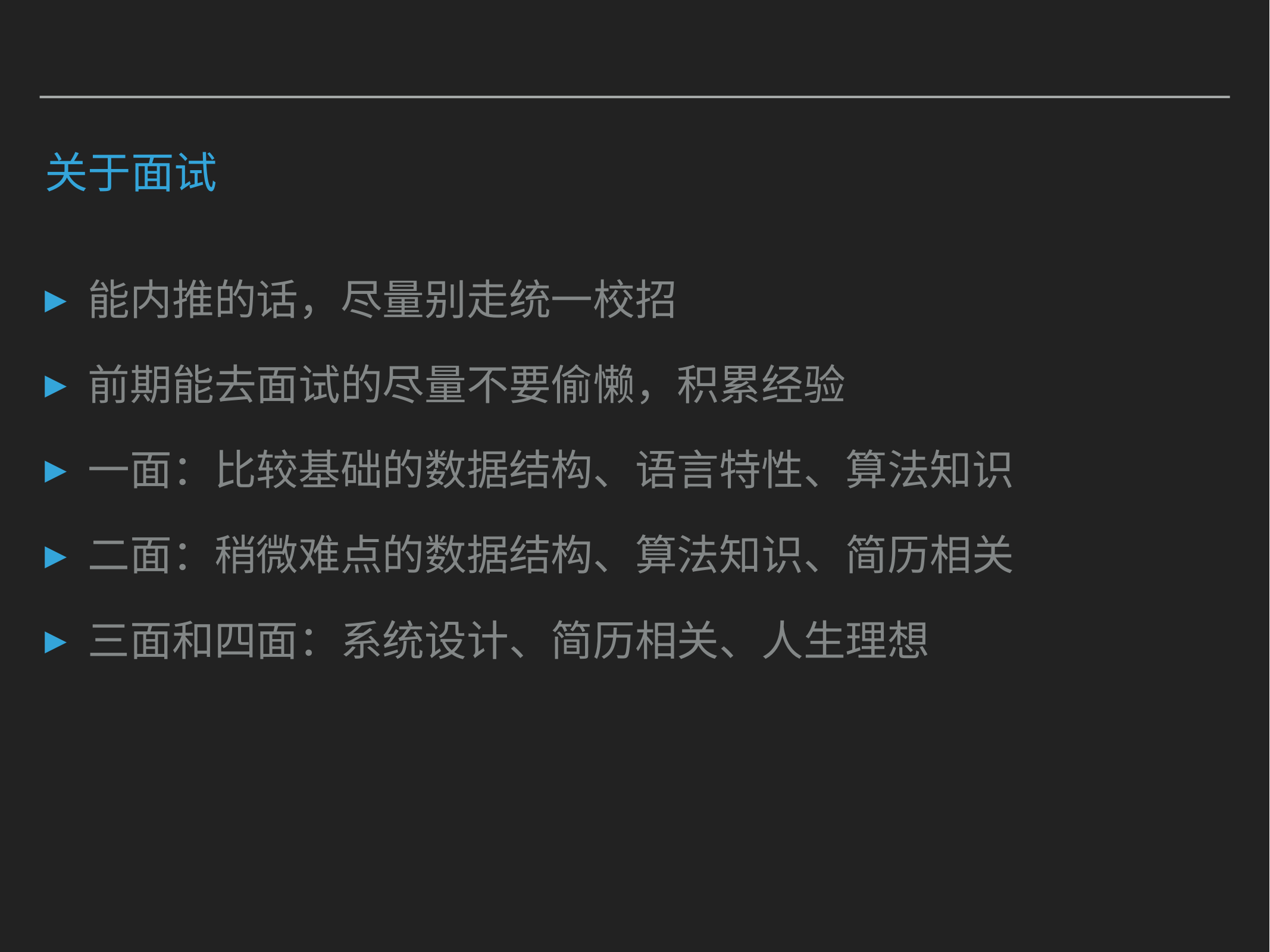

# 关于面试
能内推的话，尽量别走统一校招
前期能去面试的尽量不要偷懒，积累经验
一面：比较基础的数据结构、语言特性、算法知识
二面：稍微难点的数据结构、算法知识、简历相关
三面和四面：系统设计、简历相关、人生理想